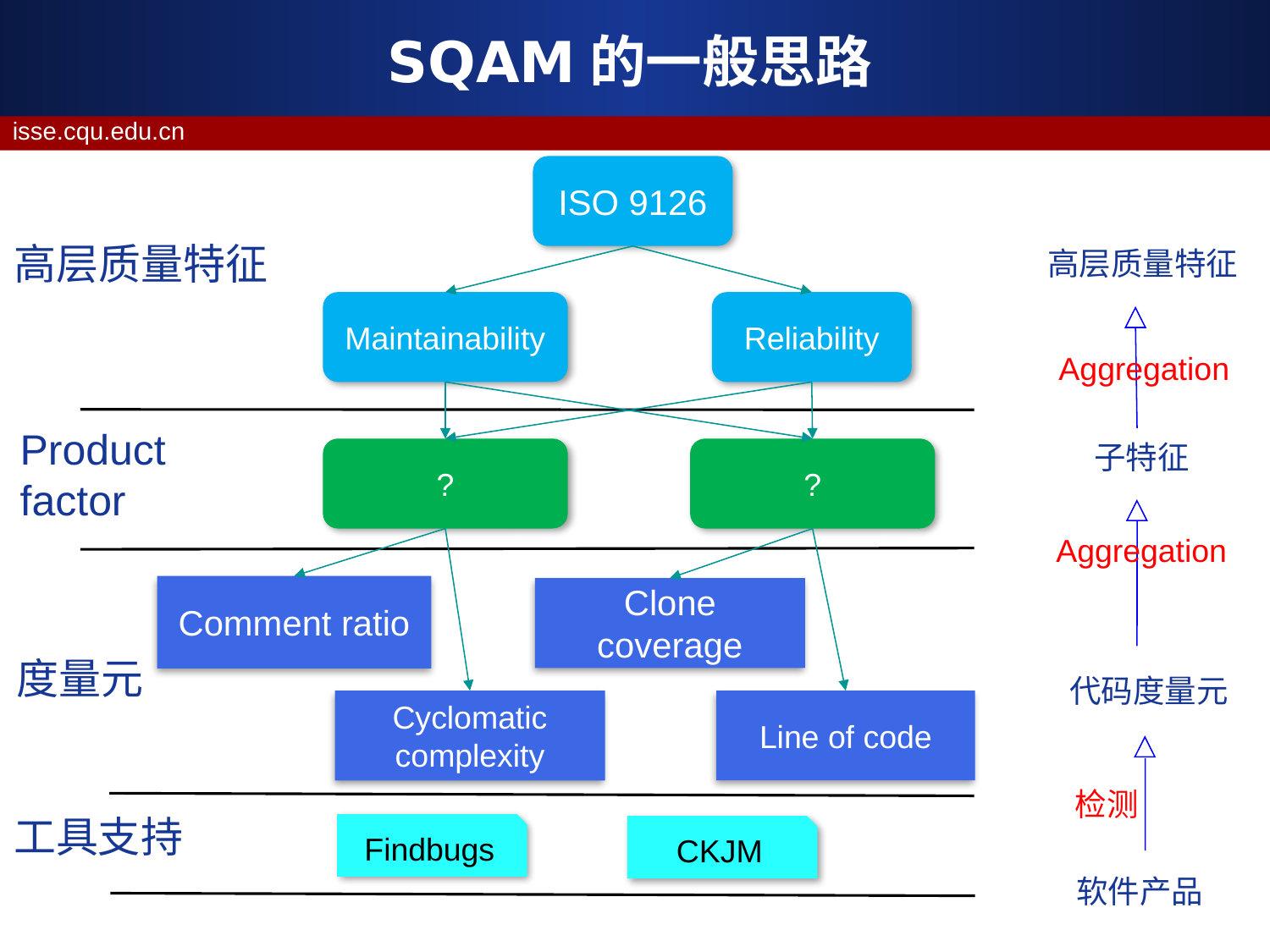

# SQAM的一般思路
ISO 9126
Maintainability
Reliability
高层质量特征
高层质量特征

  子特征

  代码度量元

软件产品
Aggregation
Product
factor
?
?
Aggregation
Comment ratio
Clone coverage
度量元
Cyclomatic complexity
Line of code
检测
工具支持
Findbugs
CKJM